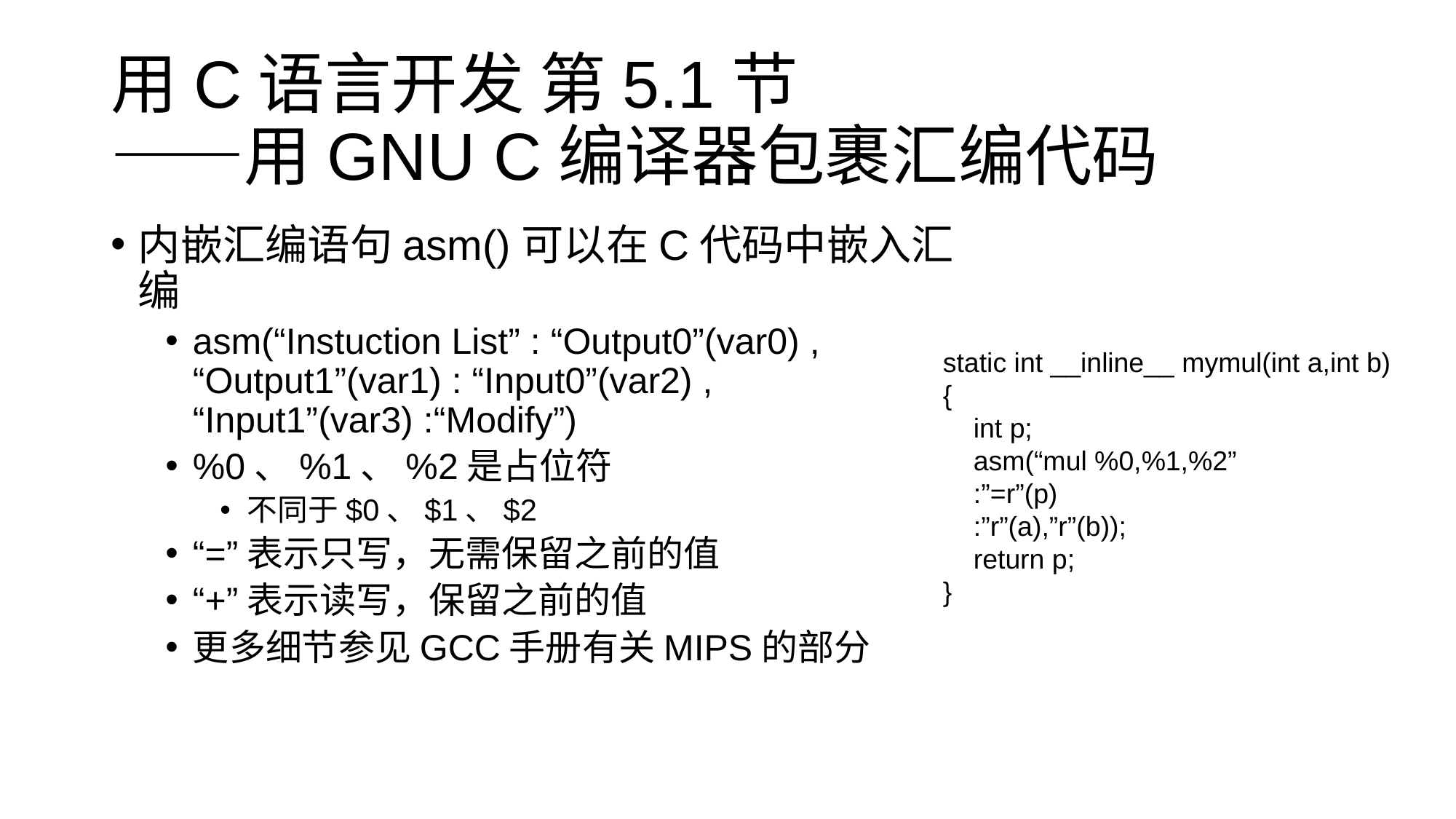

# 用C语言开发 第5.1节 ——用GNU C编译器包裹汇编代码
内嵌汇编语句asm()可以在C代码中嵌入汇编
asm(“Instuction List” : “Output0”(var0) , “Output1”(var1) : “Input0”(var2) , “Input1”(var3) :“Modify”)
%0、%1、%2是占位符
不同于$0、$1、$2
“=”表示只写，无需保留之前的值
“+”表示读写，保留之前的值
更多细节参见GCC手册有关MIPS的部分

static int __inline__ mymul(int a,int b)
{
    int p;
    asm(“mul %0,%1,%2”
    :”=r”(p)
    :”r”(a),”r”(b));
    return p;
}